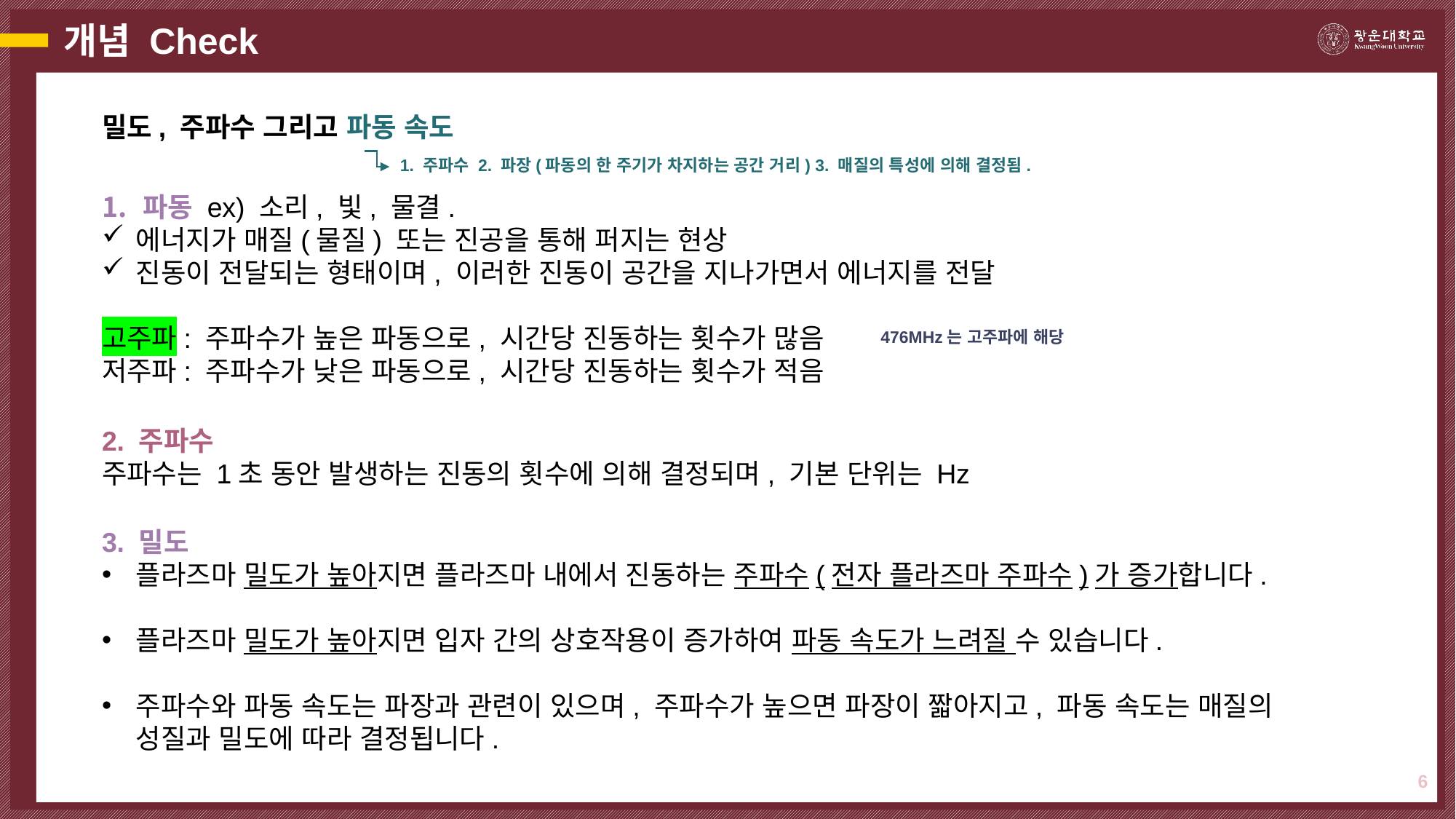

# 개념 Check
밀도, 주파수 그리고 파동 속도
1. 주파수 2. 파장(파동의 한 주기가 차지하는 공간 거리) 3. 매질의 특성에 의해 결정됨.
파동 ex) 소리, 빛, 물결.
에너지가 매질(물질) 또는 진공을 통해 퍼지는 현상
진동이 전달되는 형태이며, 이러한 진동이 공간을 지나가면서 에너지를 전달

고주파: 주파수가 높은 파동으로, 시간당 진동하는 횟수가 많음
저주파: 주파수가 낮은 파동으로, 시간당 진동하는 횟수가 적음
476MHz는 고주파에 해당
2. 주파수
주파수는 1초 동안 발생하는 진동의 횟수에 의해 결정되며, 기본 단위는 Hz
3. 밀도
플라즈마 밀도가 높아지면 플라즈마 내에서 진동하는 주파수(전자 플라즈마 주파수)가 증가합니다.

플라즈마 밀도가 높아지면 입자 간의 상호작용이 증가하여 파동 속도가 느려질 수 있습니다.

주파수와 파동 속도는 파장과 관련이 있으며, 주파수가 높으면 파장이 짧아지고, 파동 속도는 매질의 성질과 밀도에 따라 결정됩니다.
6